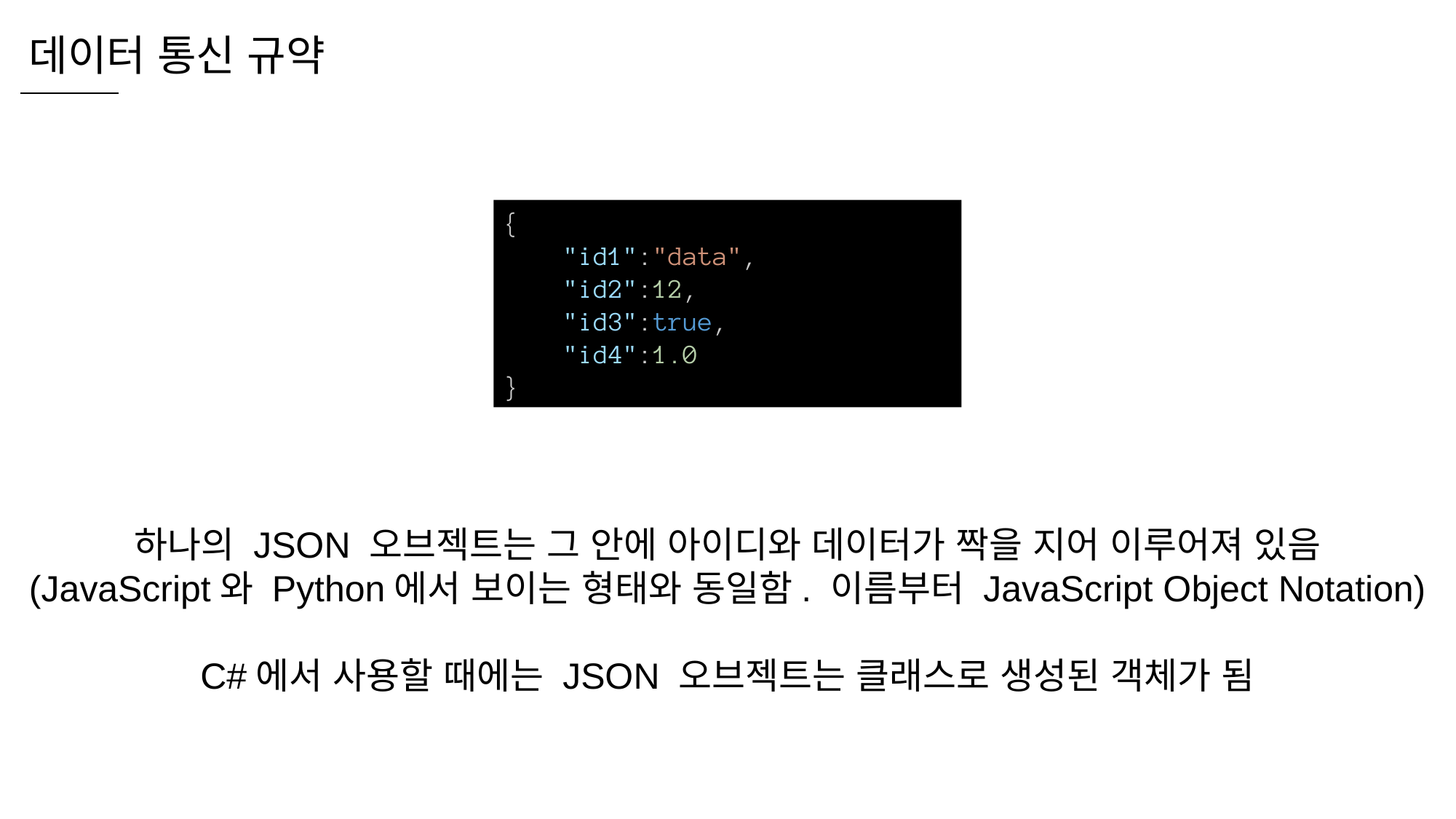

데이터 통신 규약
{
    "id1":"data",
    "id2":12,
    "id3":true,
    "id4":1.0
}
하나의 JSON 오브젝트는 그 안에 아이디와 데이터가 짝을 지어 이루어져 있음
(JavaScript와 Python에서 보이는 형태와 동일함. 이름부터 JavaScript Object Notation)

C#에서 사용할 때에는 JSON 오브젝트는 클래스로 생성된 객체가 됨